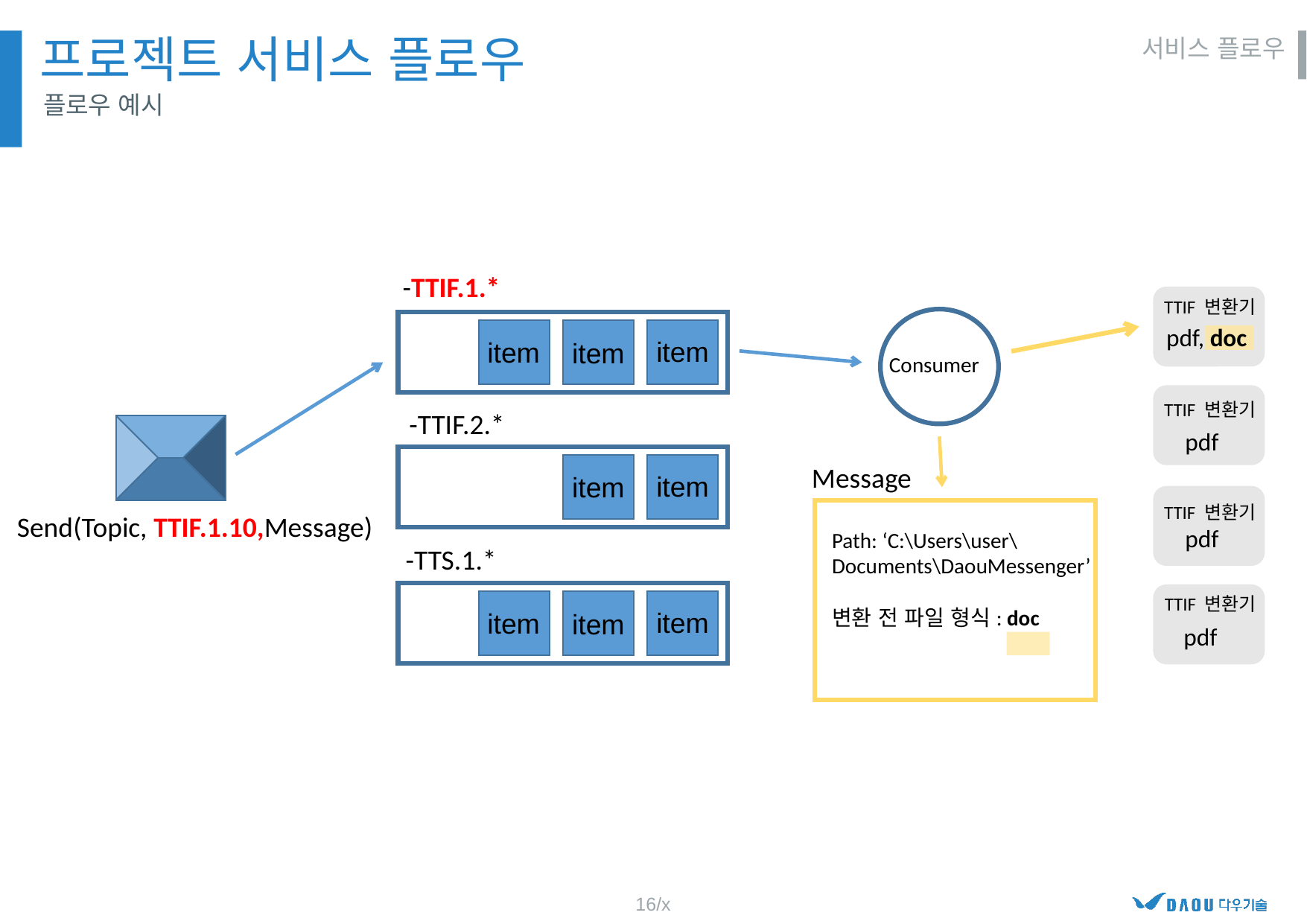

프로젝트 서비스 플로우
서비스 플로우
플로우 예시
-TTIF.1.*

TTIF 변환기

item
item
item
pdf, doc

Consumer

TTIF 변환기
-TTIF.2.*

pdf

item
item
Message

TTIF 변환기

Send(Topic, TTIF.1.10,Message)
pdf
Path: ‘C:\Users\user\Documents\DaouMessenger’

변환 전 파일 형식: doc

-TTS.1.*

item
item
item

TTIF 변환기
pdf